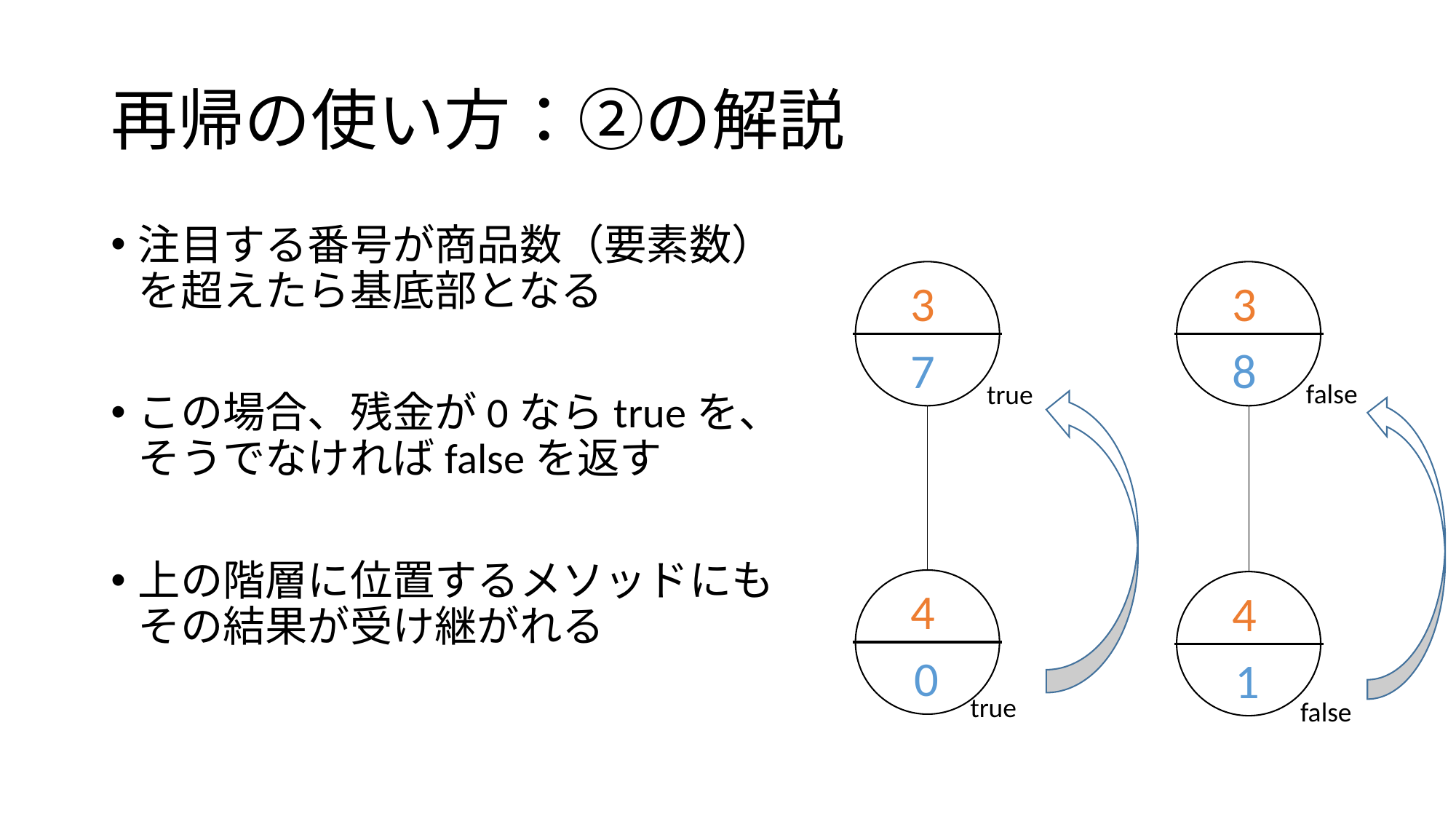

# 再帰の使い方：②の解説
注目する番号が商品数（要素数）を超えたら基底部となる

この場合、残金が0ならtrueを、そうでなければfalseを返す

上の階層に位置するメソッドにもその結果が受け継がれる

3
7

4
0

3
8

4
1
false
true

true
false